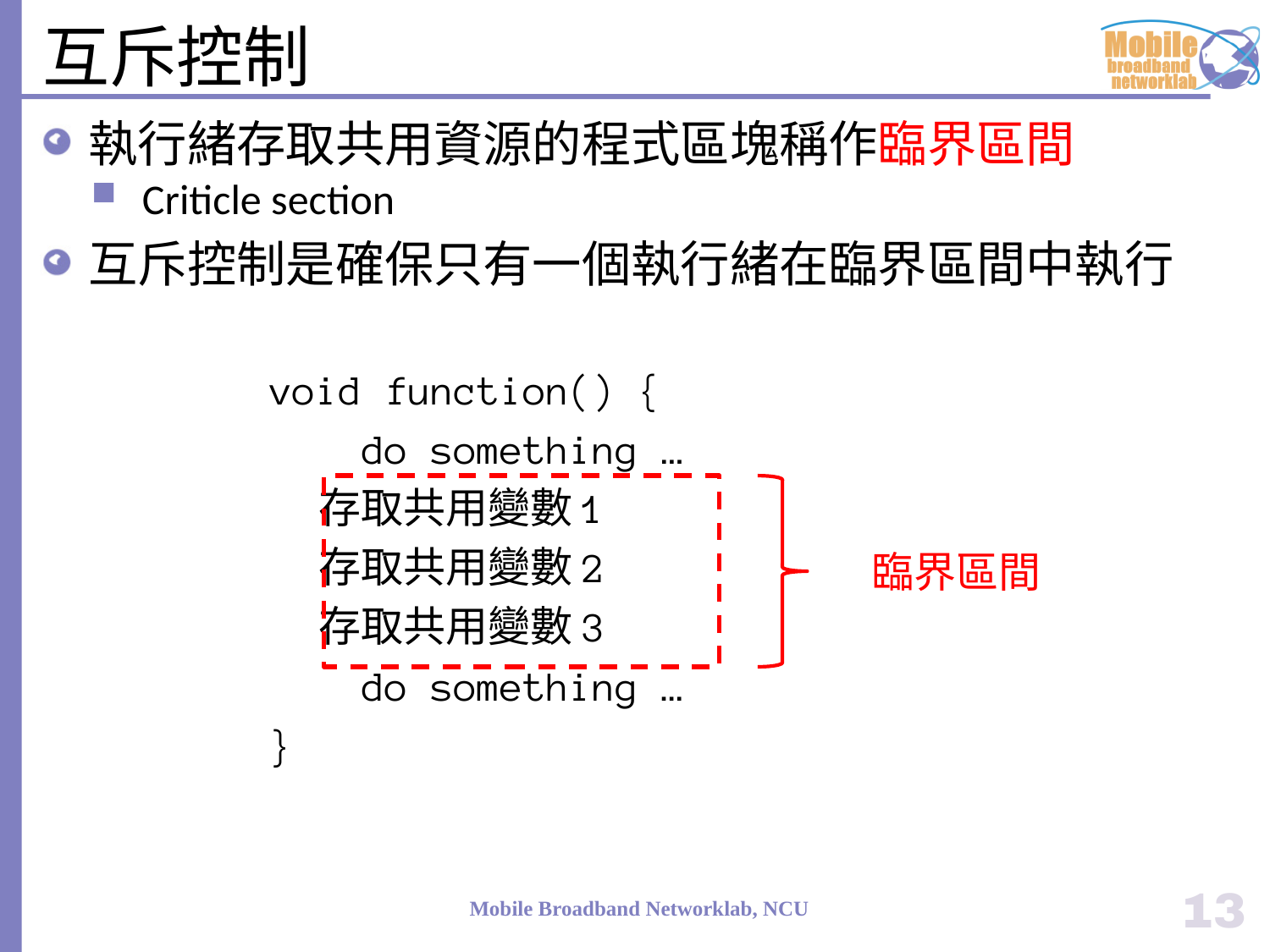

# 互斥控制
執行緒存取共用資源的程式區塊稱作臨界區間
Criticle section
互斥控制是確保只有一個執行緒在臨界區間中執行
void function() {
    do something …
    存取共用變數1
    存取共用變數2
    存取共用變數3
    do something …
}

臨界區間
13